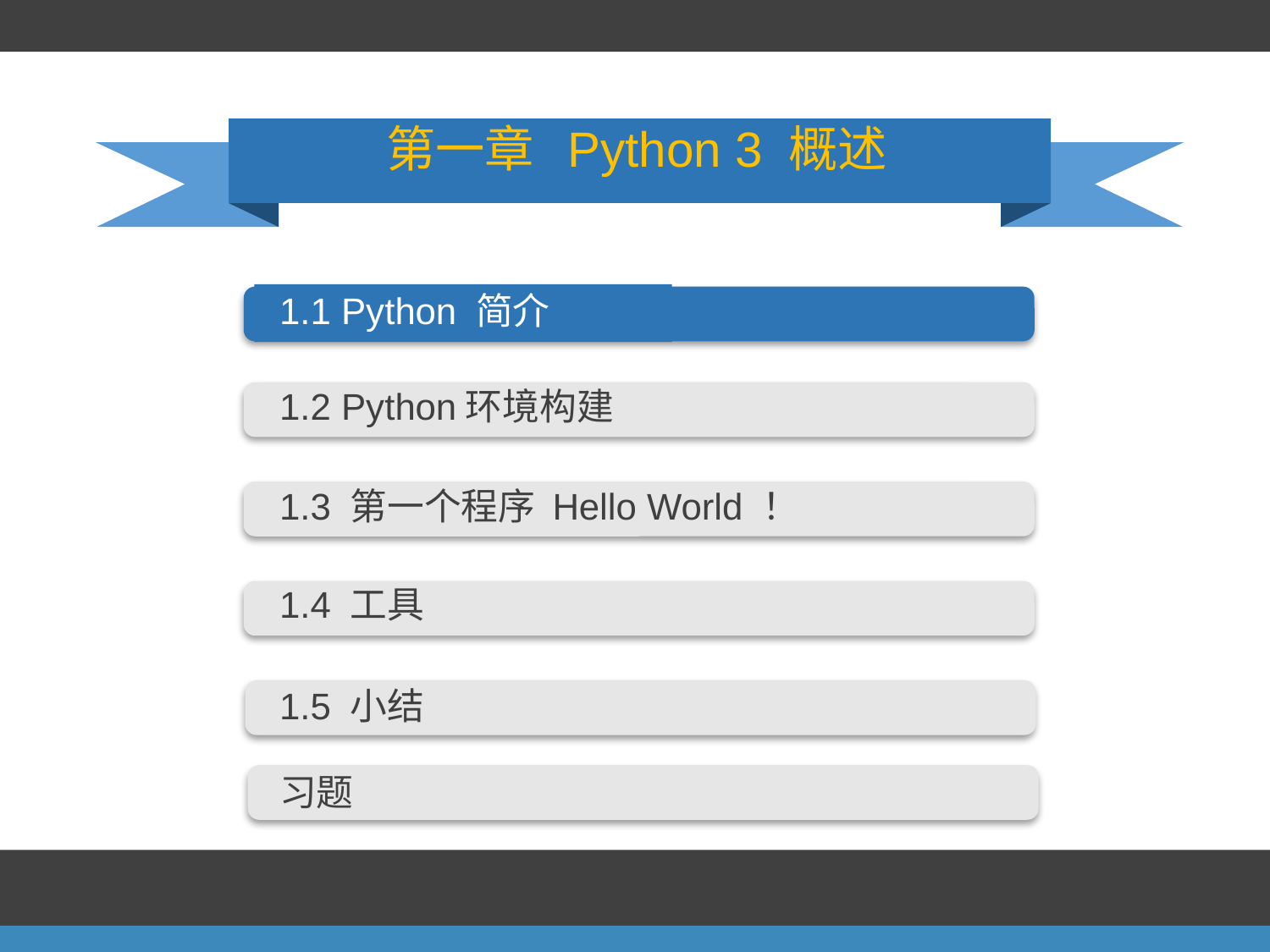

第一章  Python 3 概述
1.1 Python 简介
1.2 Python环境构建
1.3 第一个程序 Hello World ！
1.4 工具
1.5 小结
习题